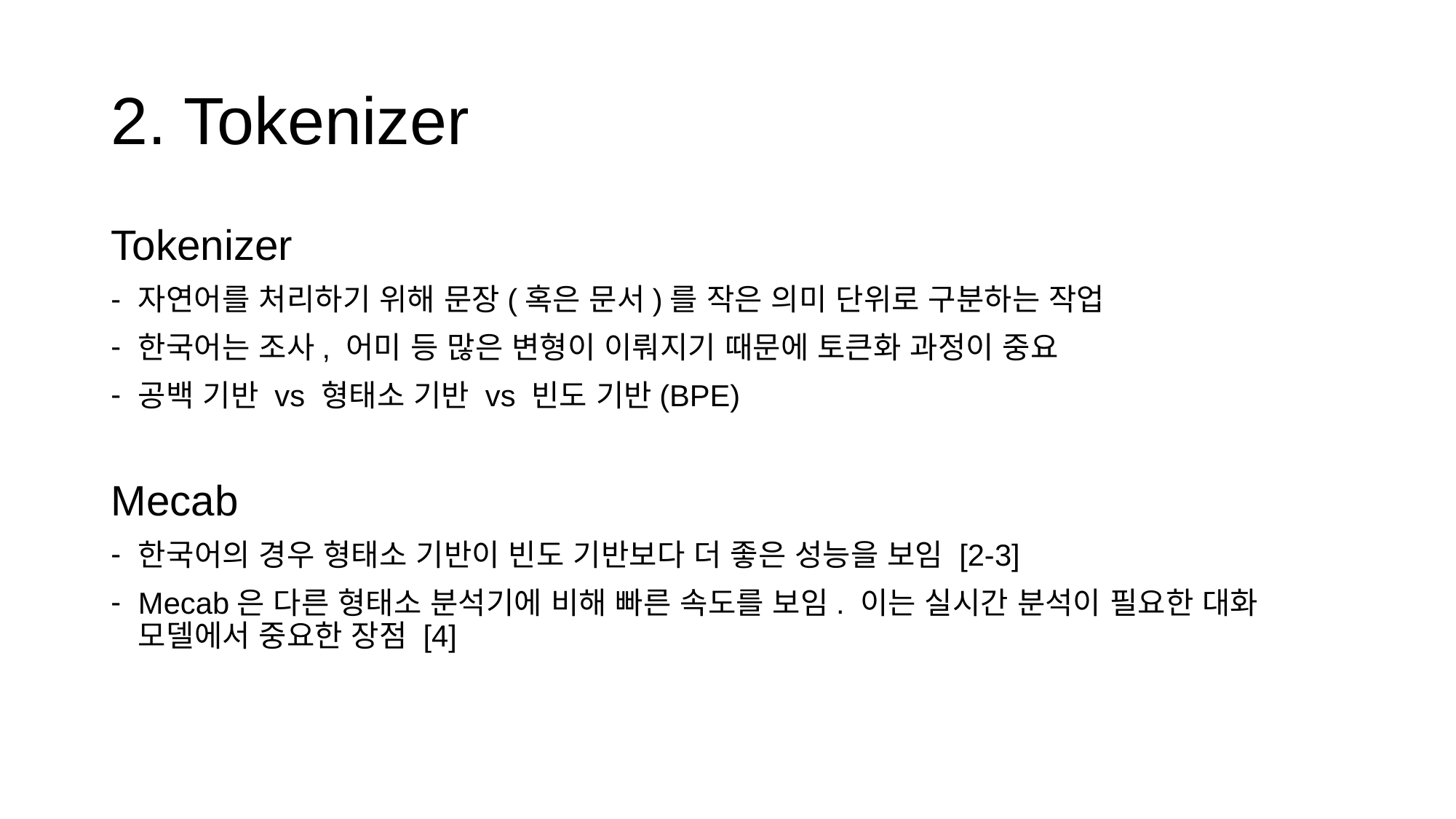

# 2. Tokenizer
Tokenizer
자연어를 처리하기 위해 문장(혹은 문서)를 작은 의미 단위로 구분하는 작업
한국어는 조사, 어미 등 많은 변형이 이뤄지기 때문에 토큰화 과정이 중요
공백 기반 vs 형태소 기반 vs 빈도 기반(BPE)

Mecab
한국어의 경우 형태소 기반이 빈도 기반보다 더 좋은 성능을 보임 [2-3]
Mecab은 다른 형태소 분석기에 비해 빠른 속도를 보임. 이는 실시간 분석이 필요한 대화 모델에서 중요한 장점 [4]